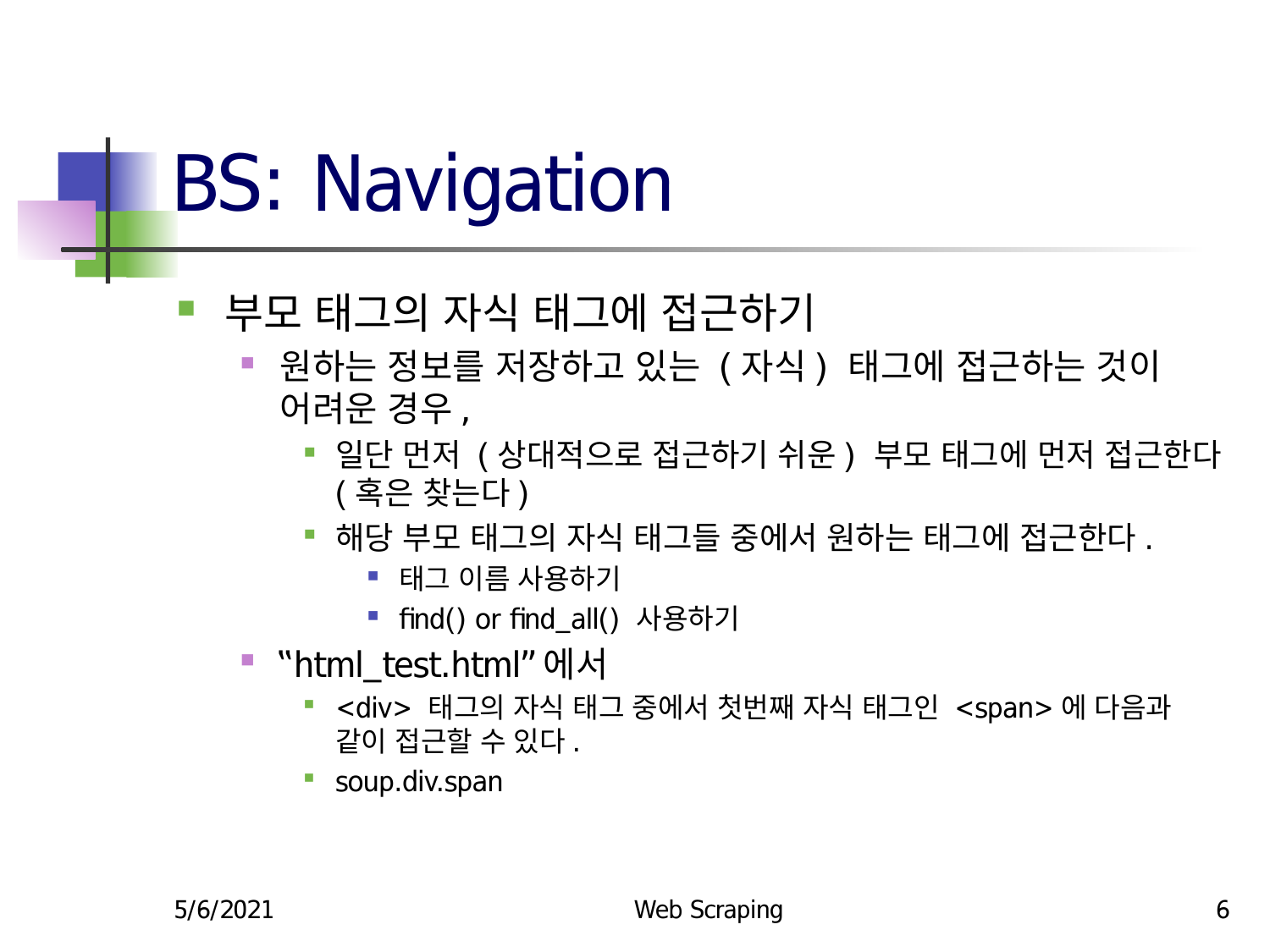

# BS: Navigation
부모 태그의 자식 태그에 접근하기
원하는 정보를 저장하고 있는 (자식) 태그에 접근하는 것이 어려운 경우,
일단 먼저 (상대적으로 접근하기 쉬운) 부모 태그에 먼저 접근한다 (혹은 찾는다)
해당 부모 태그의 자식 태그들 중에서 원하는 태그에 접근한다.
태그 이름 사용하기
find() or find_all() 사용하기
“html_test.html”에서
<div> 태그의 자식 태그 중에서 첫번째 자식 태그인 <span>에 다음과 같이 접근할 수 있다.
soup.div.span
5/6/2021
Web Scraping
6